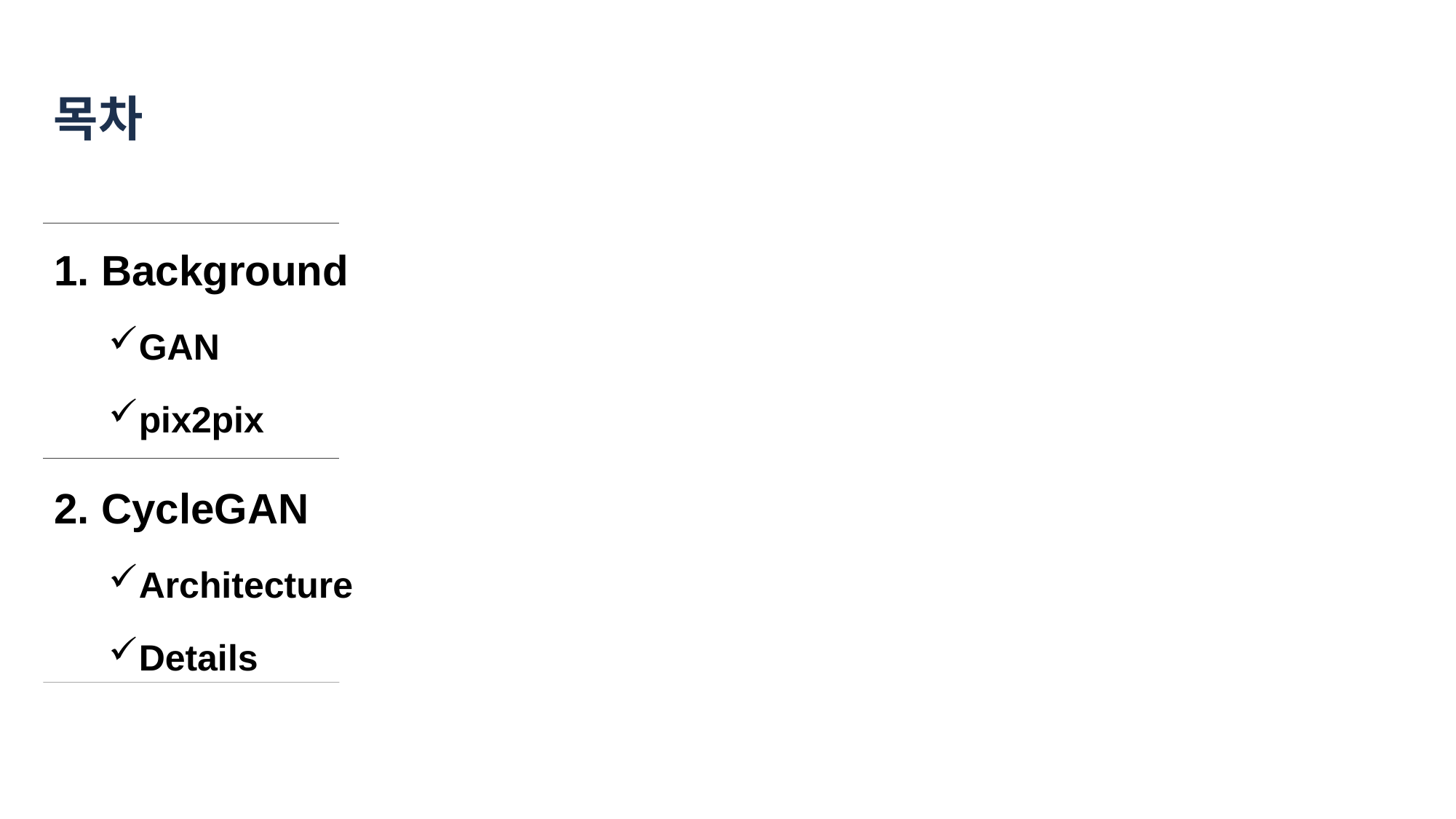

목차
1. Background
GAN
pix2pix
2. CycleGAN
Architecture
Details